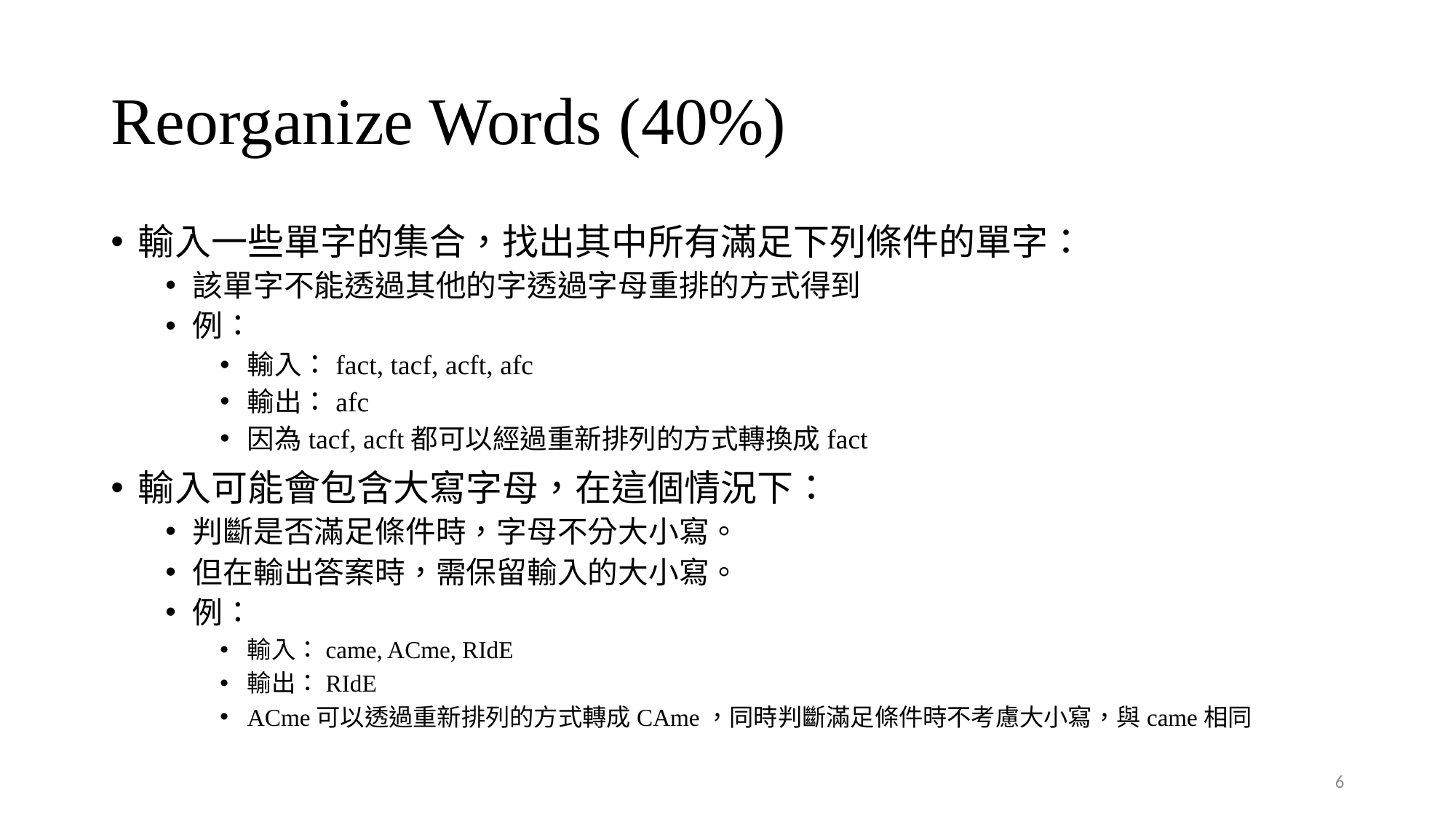

# Reorganize Words (40%)
輸入一些單字的集合，找出其中所有滿足下列條件的單字：
該單字不能透過其他的字透過字母重排的方式得到
例：
輸入：fact, tacf, acft, afc
輸出：afc
因為tacf, acft都可以經過重新排列的方式轉換成fact
輸入可能會包含大寫字母，在這個情況下：
判斷是否滿足條件時，字母不分大小寫。
但在輸出答案時，需保留輸入的大小寫。
例：
輸入：came, ACme, RIdE
輸出：RIdE
ACme可以透過重新排列的方式轉成CAme，同時判斷滿足條件時不考慮大小寫，與came相同
6